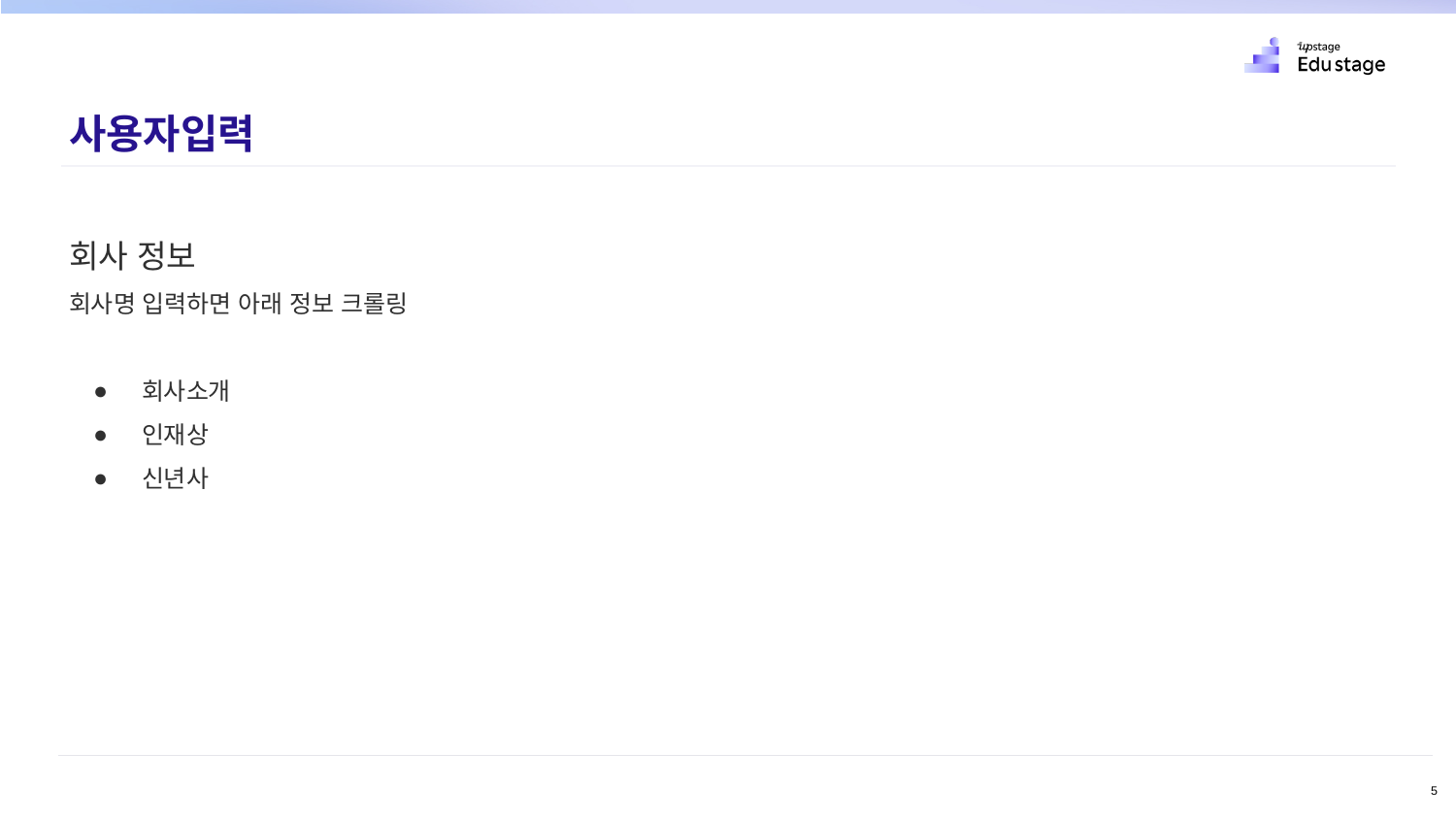

사용자입력
회사 정보
회사명 입력하면 아래 정보 크롤링

회사소개
인재상
신년사